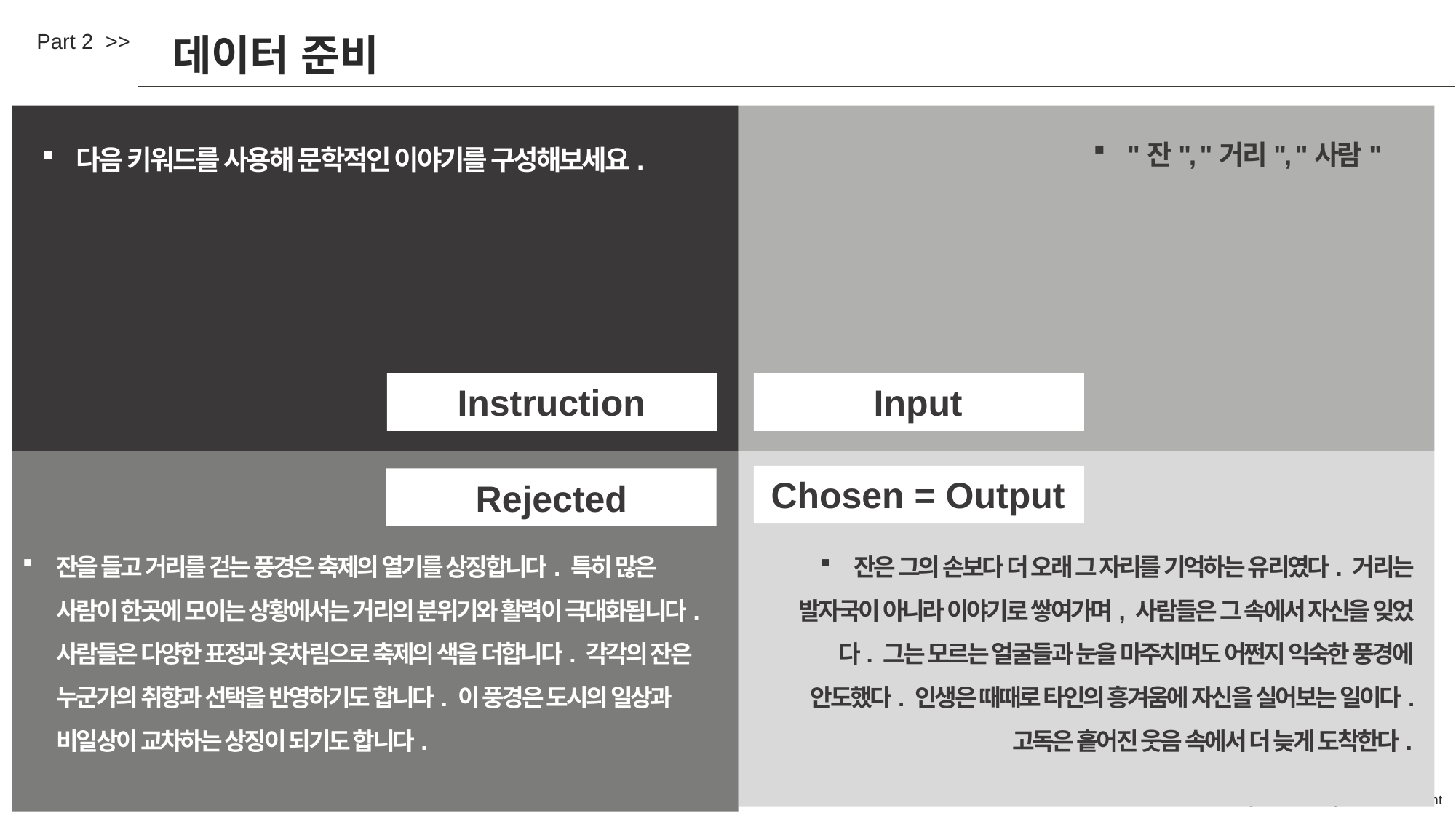

Part 2  >>
데이터 준비

"잔", "거리", "사람"
다음 키워드를 사용해 문학적인 이야기를 구성해보세요.

Instruction

Input

Chosen = Output
Rejected
잔은 그의 손보다 더 오래 그 자리를 기억하는 유리였다. 거리는 발자국이 아니라 이야기로 쌓여가며, 사람들은 그 속에서 자신을 잊었다. 그는 모르는 얼굴들과 눈을 마주치며도 어쩐지 익숙한 풍경에 안도했다. 인생은 때때로 타인의 흥겨움에 자신을 실어보는 일이다. 고독은 흩어진 웃음 속에서 더 늦게 도착한다.
잔을 들고 거리를 걷는 풍경은 축제의 열기를 상징합니다. 특히 많은 사람이 한곳에 모이는 상황에서는 거리의 분위기와 활력이 극대화됩니다. 사람들은 다양한 표정과 옷차림으로 축제의 색을 더합니다. 각각의 잔은 누군가의 취향과 선택을 반영하기도 합니다. 이 풍경은 도시의 일상과 비일상이 교차하는 상징이 되기도 합니다.